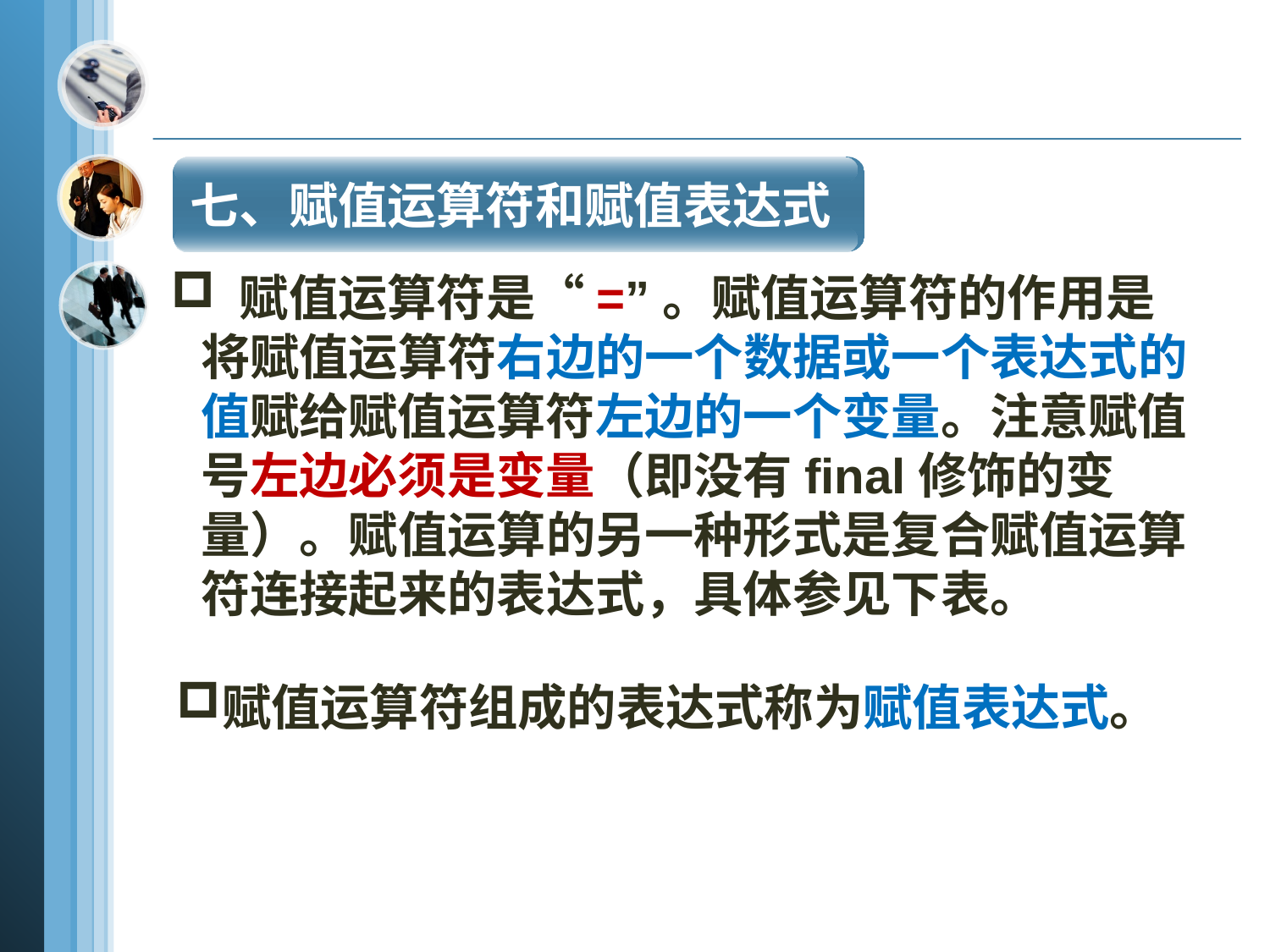

七、赋值运算符和赋值表达式

 赋值运算符是“=”。赋值运算符的作用是将赋值运算符右边的一个数据或一个表达式的值赋给赋值运算符左边的一个变量。注意赋值号左边必须是变量（即没有final修饰的变量）。赋值运算的另一种形式是复合赋值运算符连接起来的表达式，具体参见下表。
赋值运算符组成的表达式称为赋值表达式。